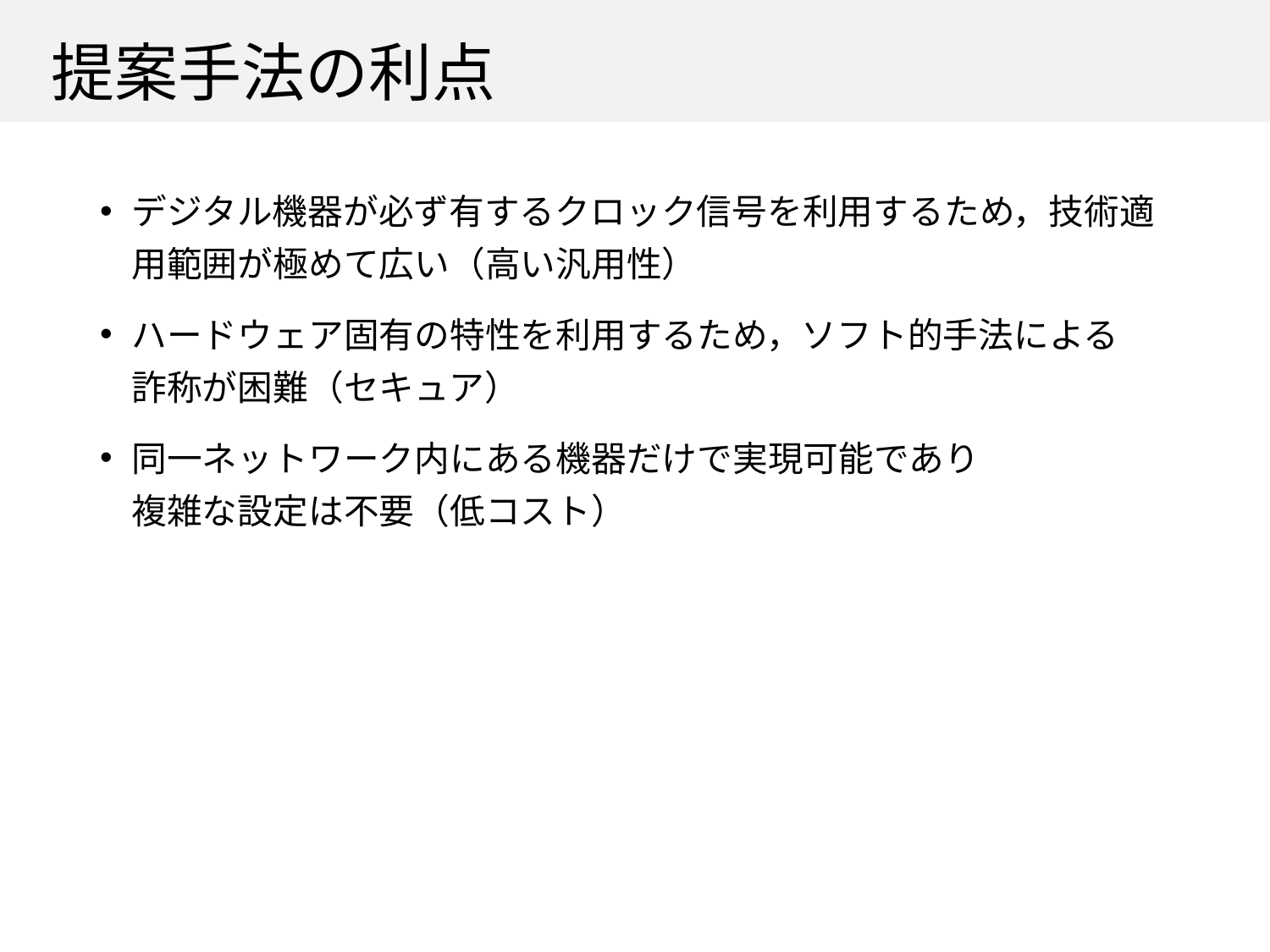

# 提案手法の利点
デジタル機器が必ず有するクロック信号を利用するため，技術適用範囲が極めて広い（高い汎用性）
ハードウェア固有の特性を利用するため，ソフト的手法による
詐称が困難（セキュア）
同一ネットワーク内にある機器だけで実現可能であり
複雑な設定は不要（低コスト）